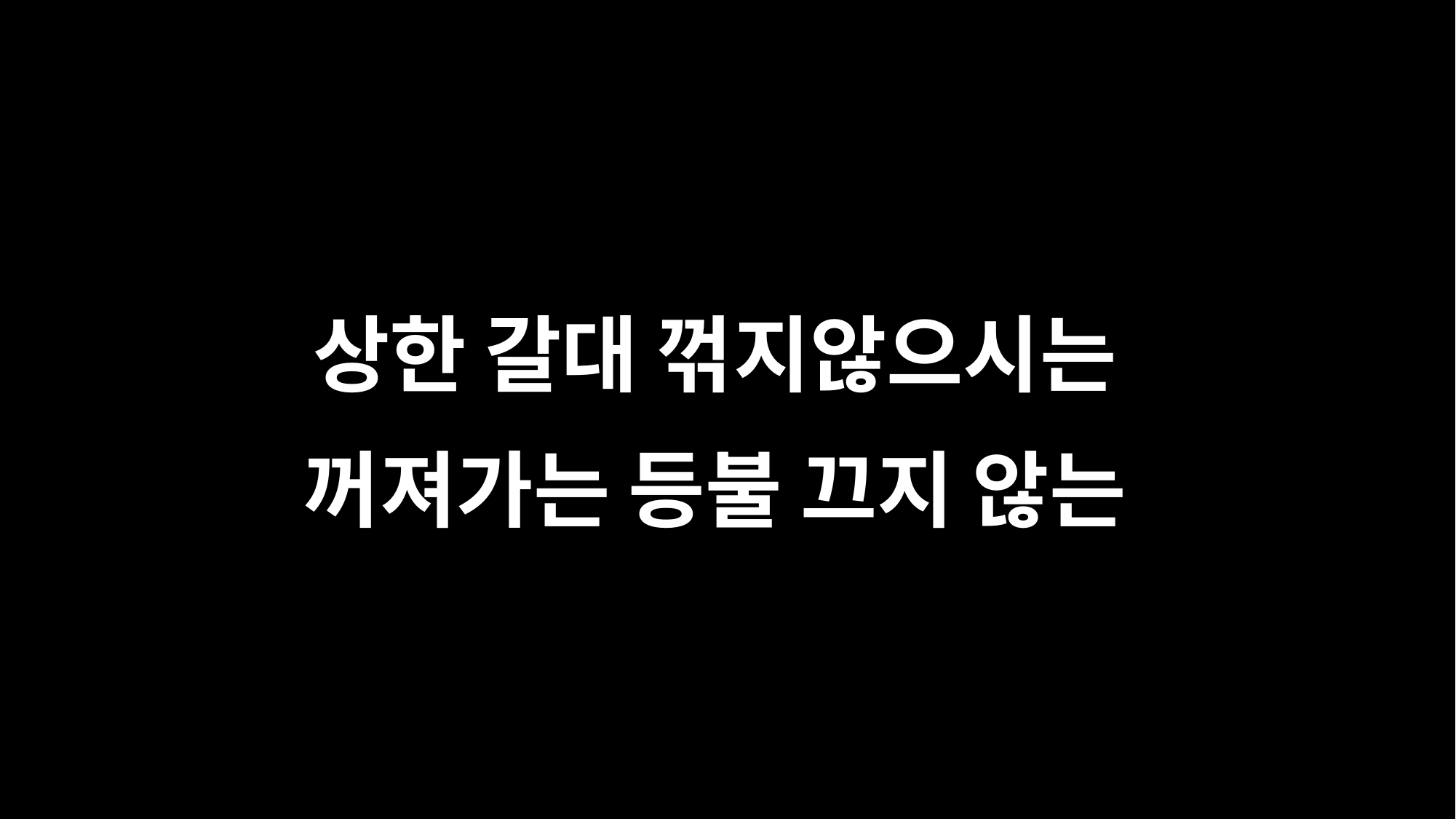

상한 갈대 꺾지않으시는
꺼져가는 등불 끄지 않는